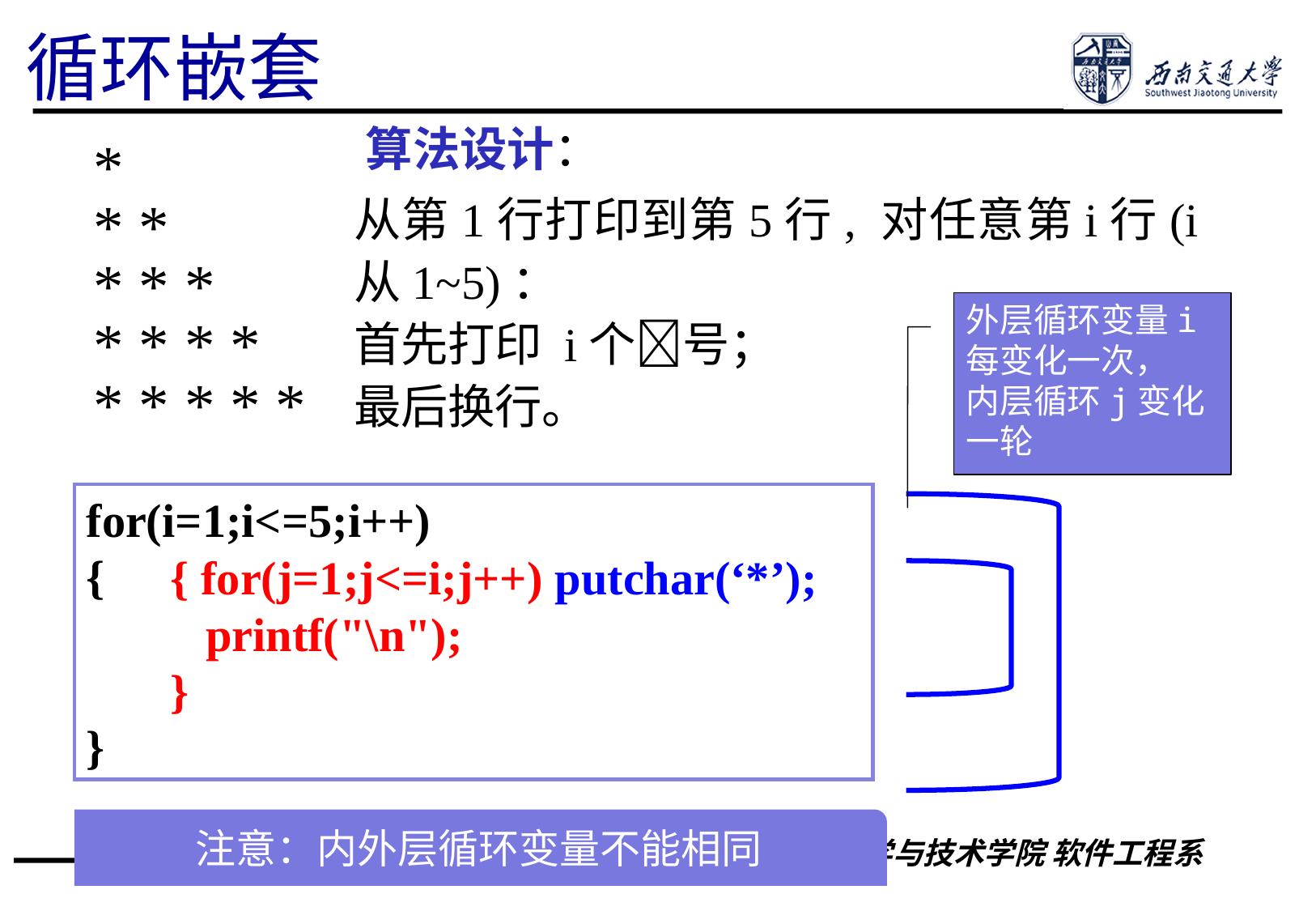

循环嵌套
算法设计：
*
* *
* * *
* * * *
* * * * *
从第1行打印到第5行, 对任意第i行(i从1~5)：
首先打印 i个∗号；
最后换行。
外层循环变量i每变化一次，
内层循环j变化一轮
for(i=1;i<=5;i++)
{

}

        { for(j=1;j<=i;j++) putchar(‘*’);
           printf("\n");
        }
注意：内外层循环变量不能相同